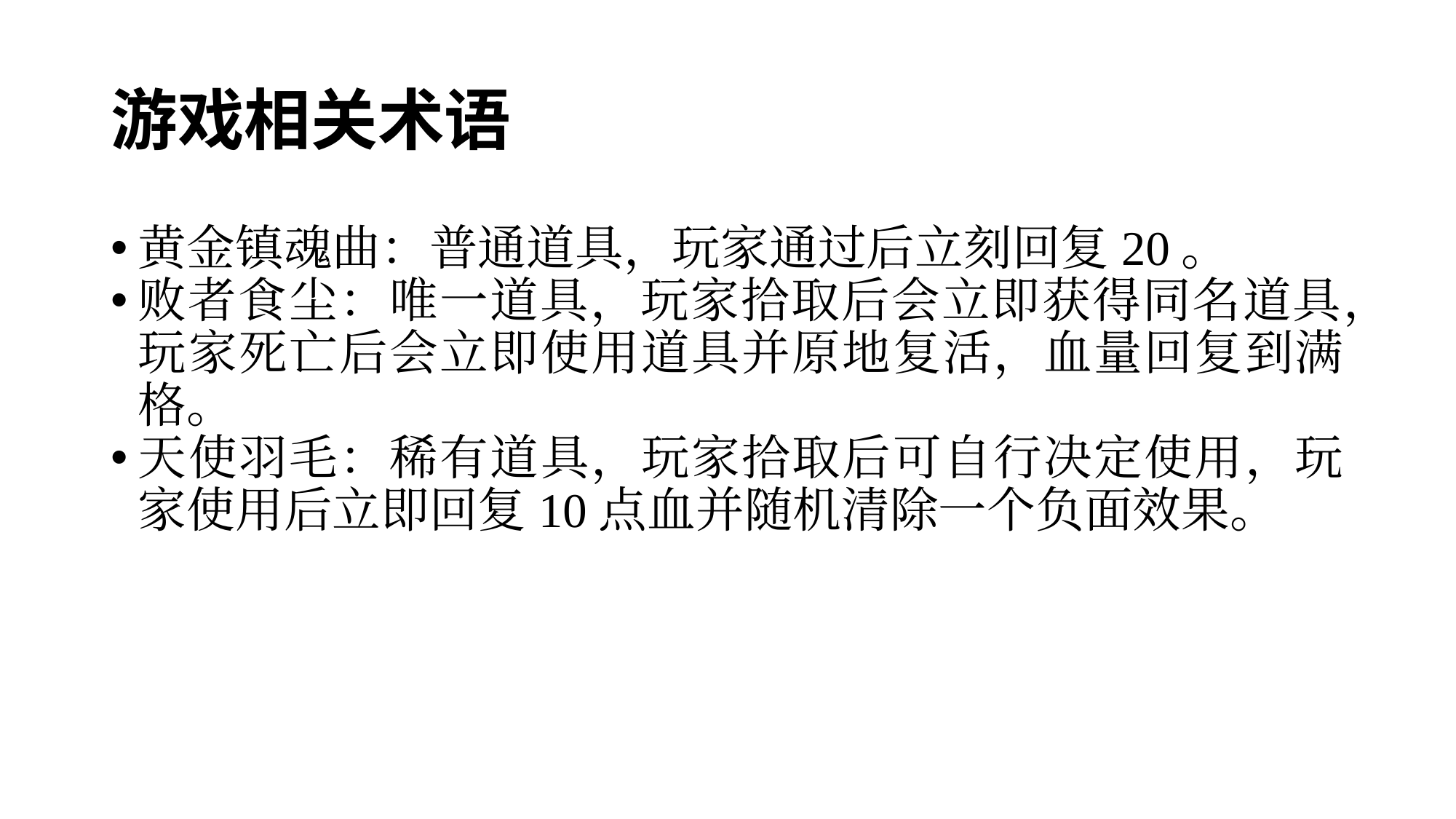

# 游戏相关术语
黄金镇魂曲：普通道具，玩家通过后立刻回复20。
败者食尘：唯一道具，玩家拾取后会立即获得同名道具，玩家死亡后会立即使用道具并原地复活，血量回复到满格。
天使羽毛：稀有道具，玩家拾取后可自行决定使用，玩家使用后立即回复10点血并随机清除一个负面效果。